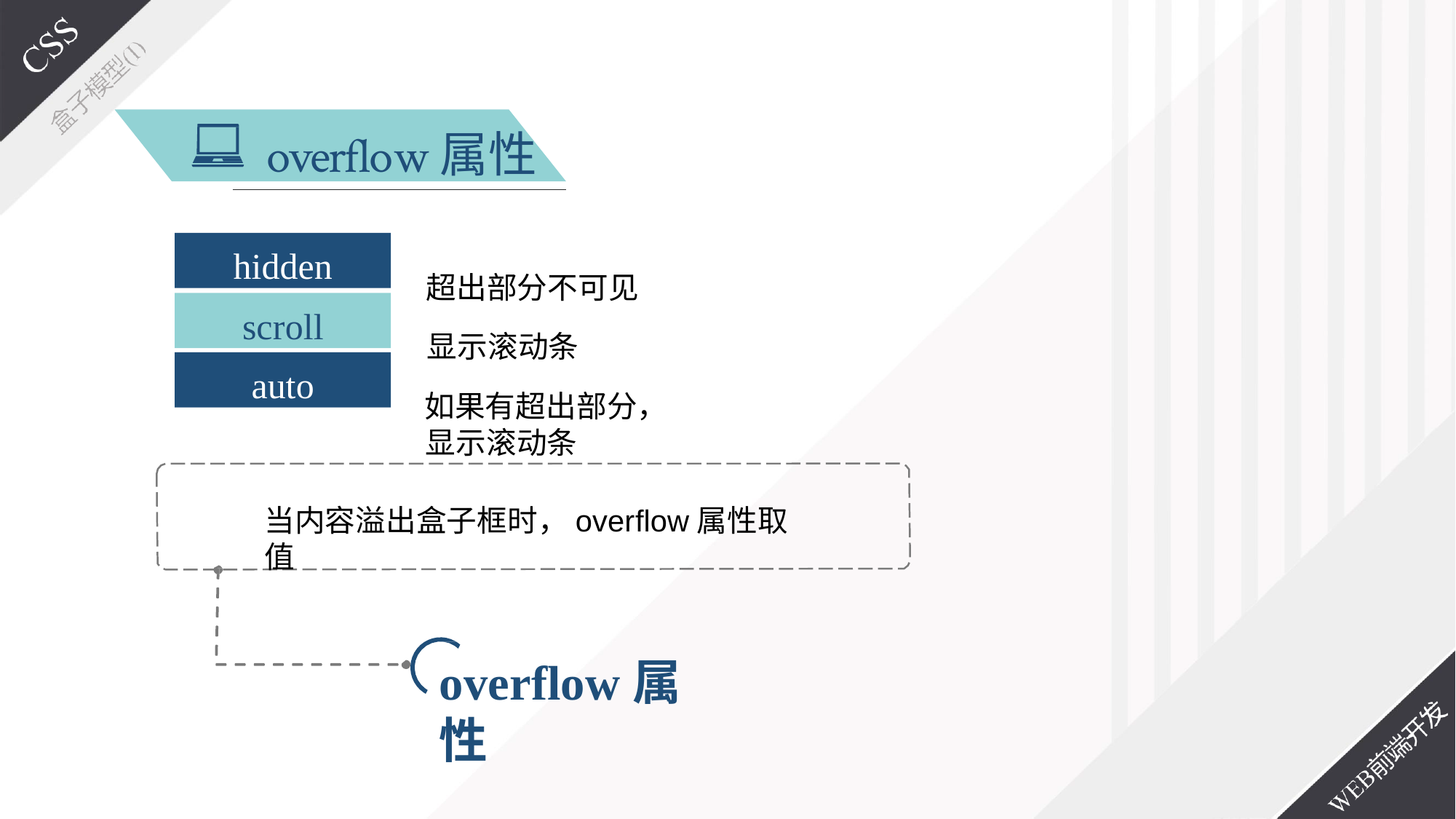

# overflow属性

hidden
超出部分不可见 显示滚动条
如果有超出部分，显示滚动条

scroll

auto

当内容溢出盒子框时，overflow属性取值

overflow属性